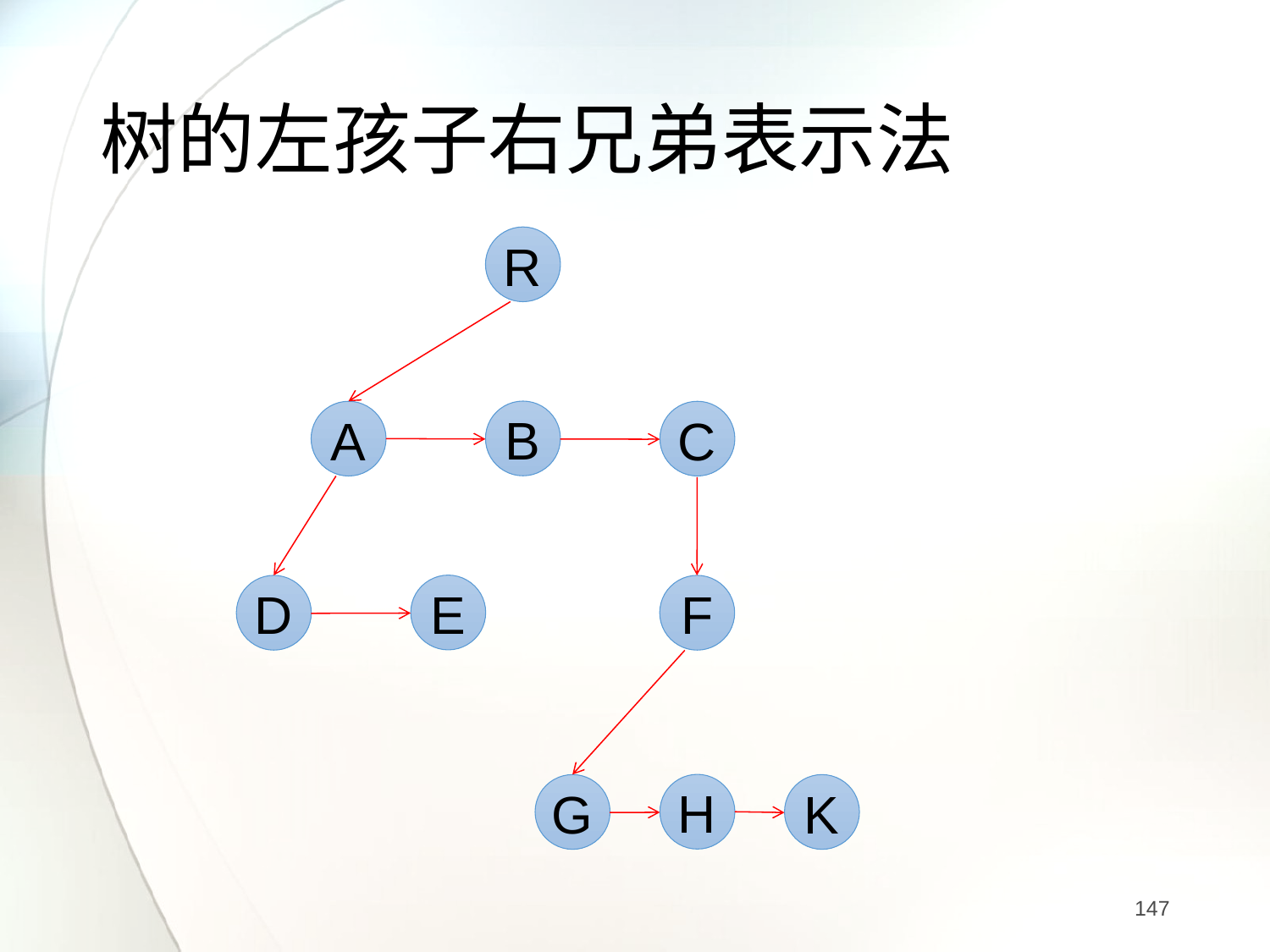

# 树的左孩子右兄弟表示法

R

B

A

C

E

D

F

H

G

K
147